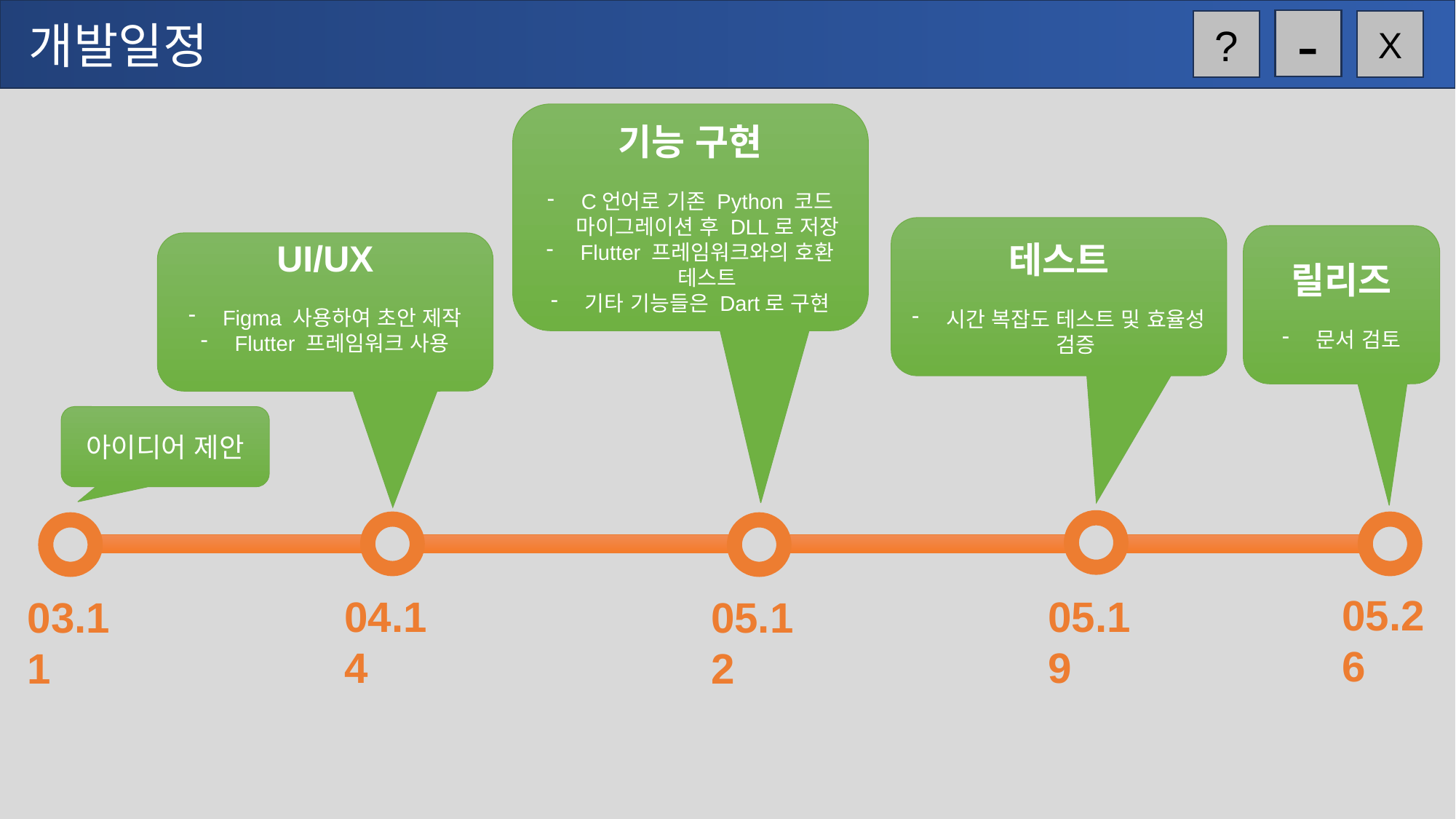

개발일정
-
?
X
기능 구현

C언어로 기존 Python 코드 마이그레이션 후 DLL로 저장
Flutter 프레임워크와의 호환 테스트
기타 기능들은 Dart로 구현
테스트

시간 복잡도 테스트 및 효율성 검증
릴리즈

문서 검토
UI/UX

Figma 사용하여 초안 제작
Flutter 프레임워크 사용

아이디어 제안

05.26
04.14
05.19
03.11
05.12